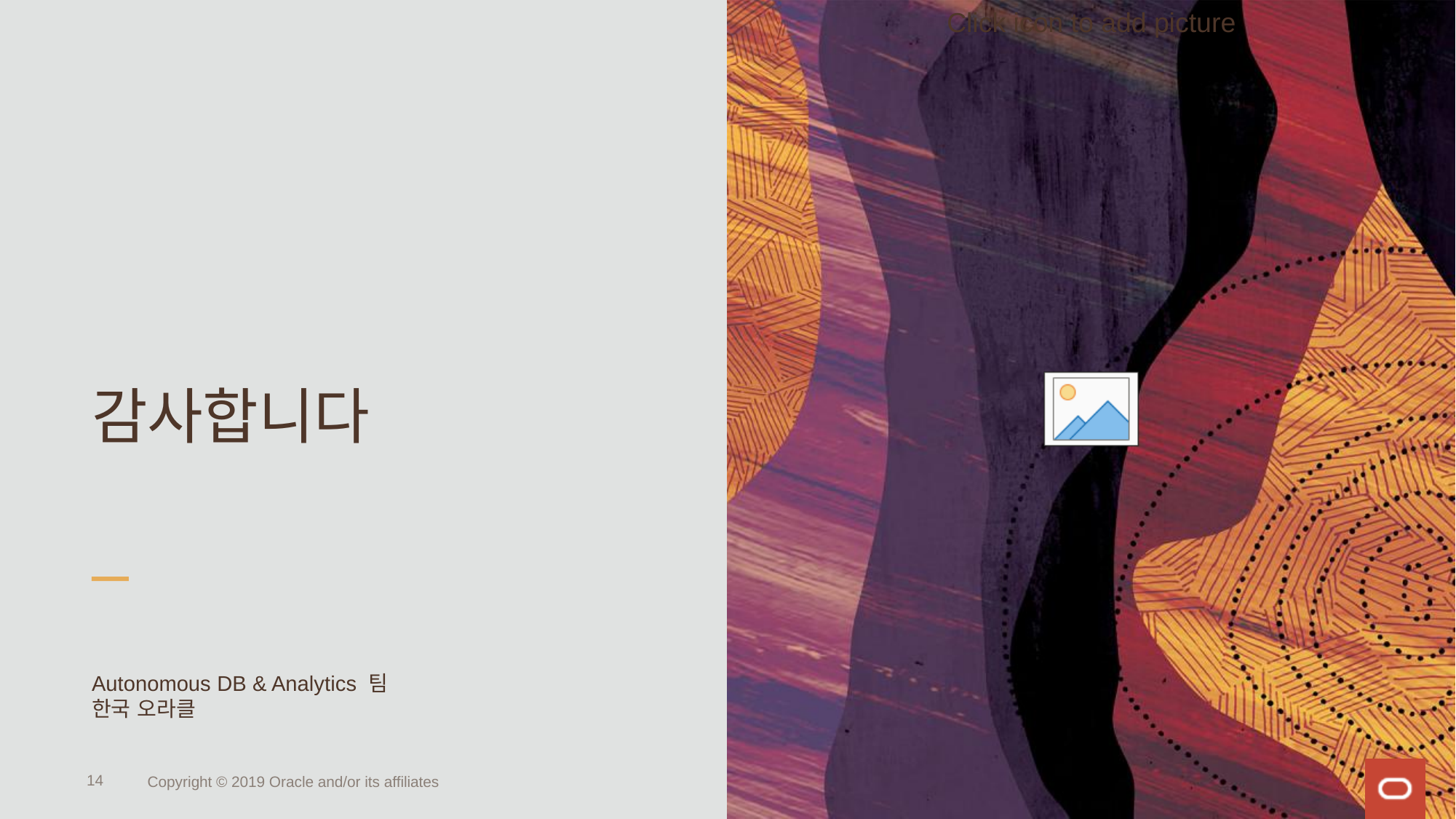

감사합니다
Autonomous DB & Analytics 팀
한국 오라클

14
Copyright © 2019 Oracle and/or its affiliates